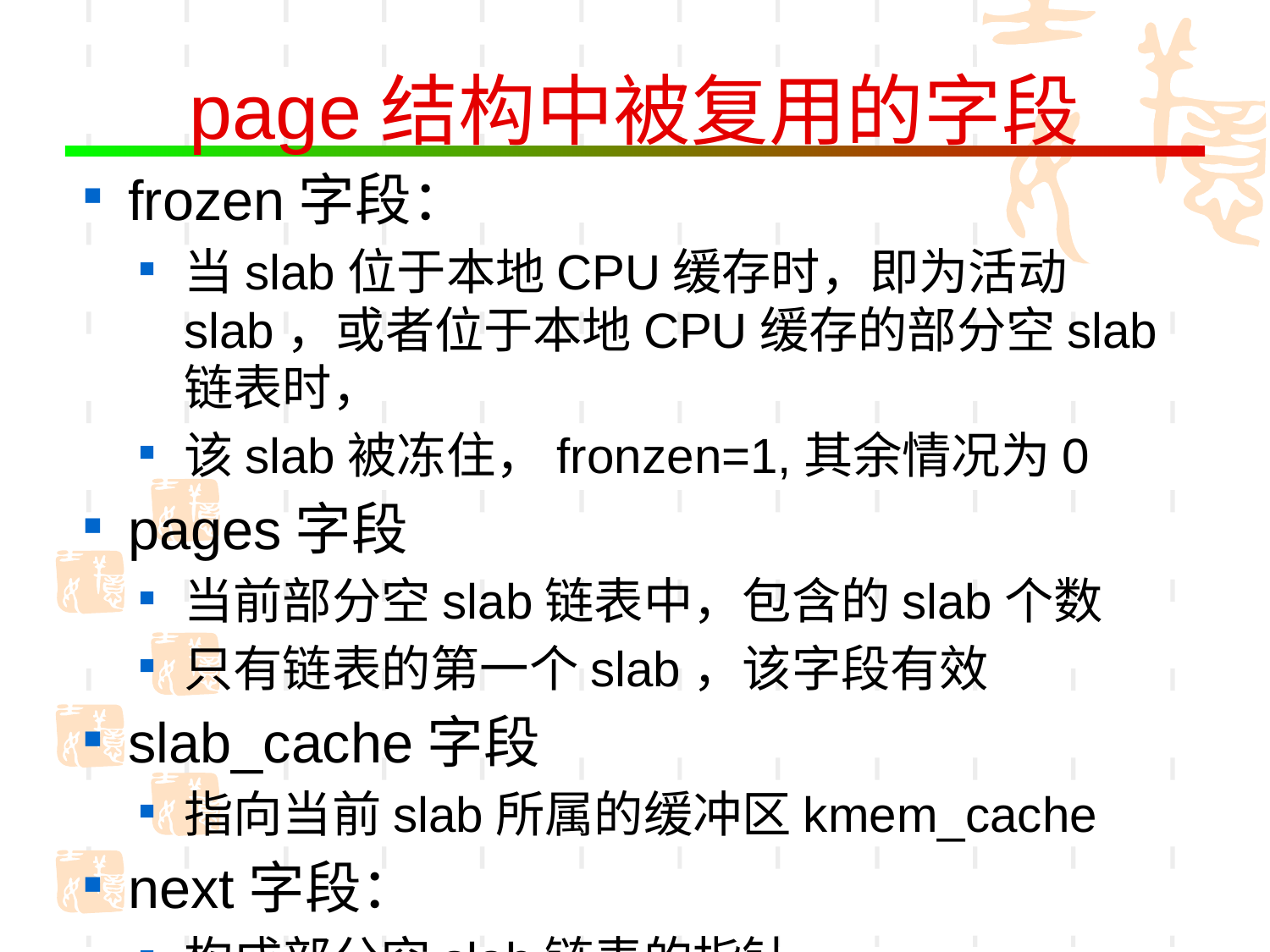

# page结构中被复用的字段
frozen字段：
当slab位于本地CPU缓存时，即为活动slab，或者位于本地CPU缓存的部分空slab链表时，
该slab被冻住，fronzen=1,其余情况为0
pages字段
当前部分空slab链表中，包含的slab个数
只有链表的第一个slab，该字段有效
slab_cache字段
指向当前slab所属的缓冲区kmem_cache
next字段：
构成部分空slab链表的指针